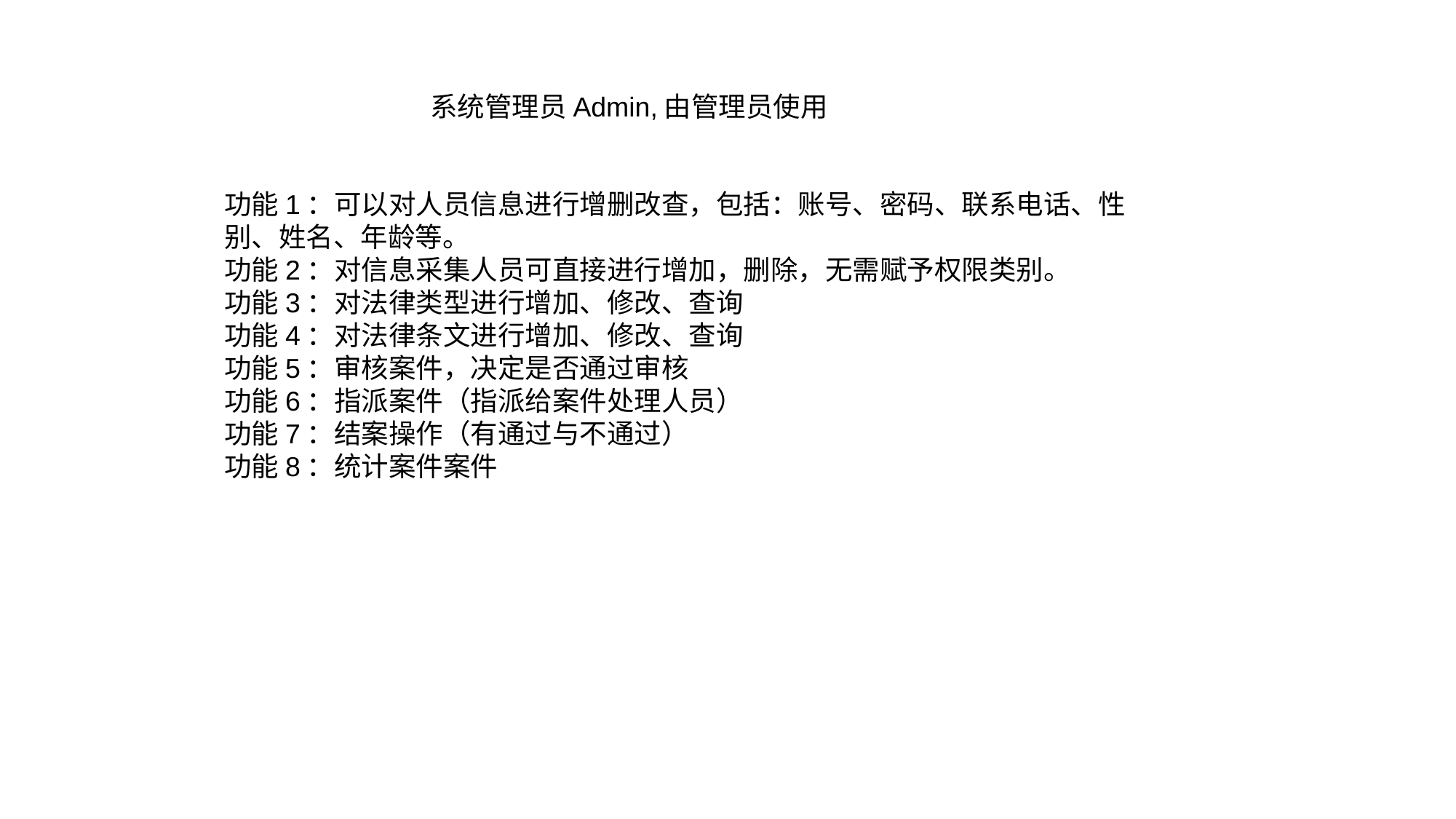

系统管理员Admin,由管理员使用
功能1：可以对人员信息进行增删改查，包括：账号、密码、联系电话、性别、姓名、年龄等。
功能2：对信息采集人员可直接进行增加，删除，无需赋予权限类别。
功能3：对法律类型进行增加、修改、查询
功能4：对法律条文进行增加、修改、查询
功能5：审核案件，决定是否通过审核
功能6：指派案件（指派给案件处理人员）
功能7：结案操作（有通过与不通过）
功能8：统计案件案件